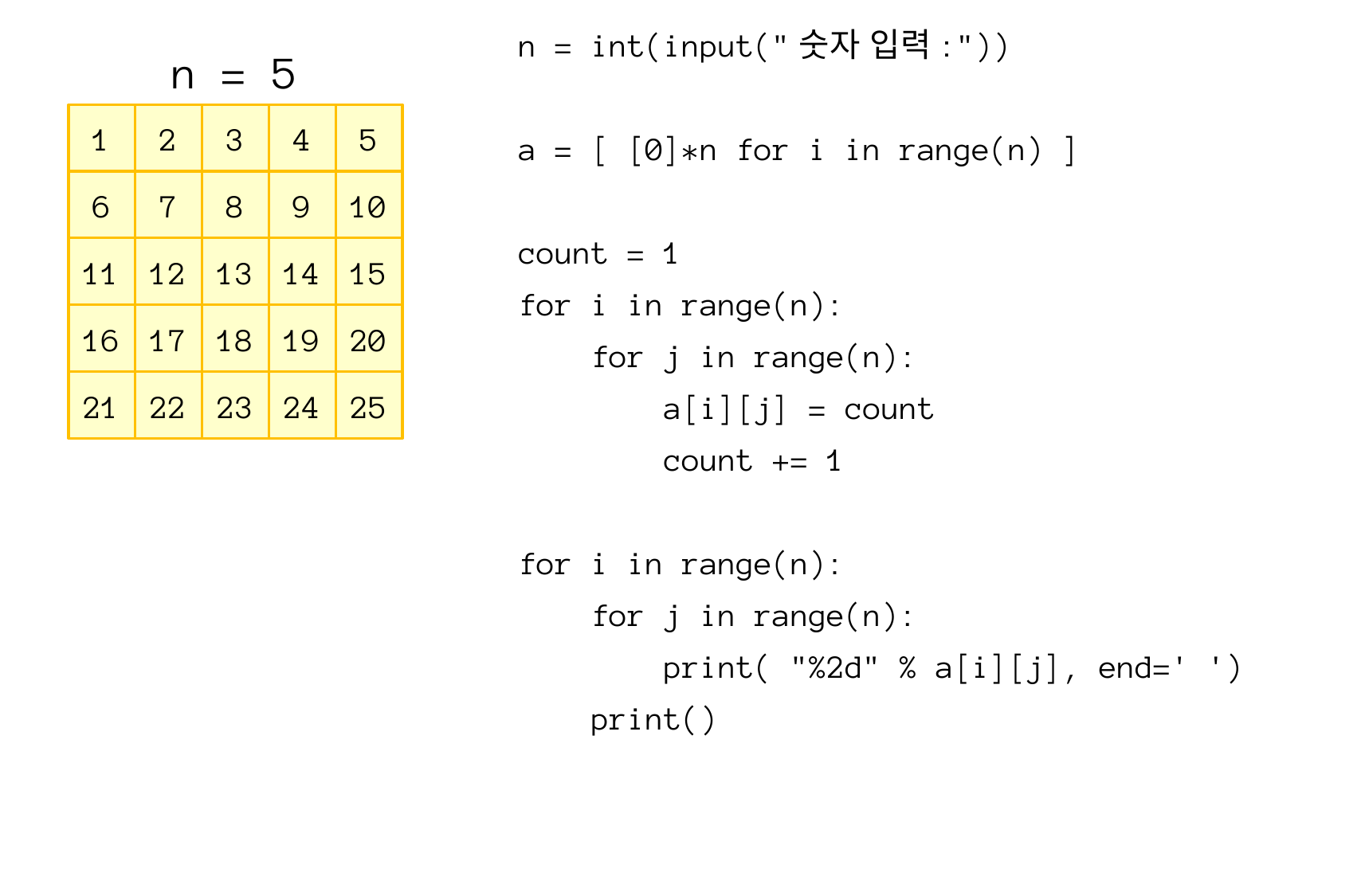

n = int(input("숫자 입력:"))

a = [ [0]*n for i in range(n) ]

count = 1
for i in range(n):
    for j in range(n):
        a[i][j] = count
        count += 1

for i in range(n):
    for j in range(n):
        print( "%2d" % a[i][j], end=' ')
    print()
n = 5
1
2
3
4
5
6
7
8
9
10
11
12
13
14
15
16
17
18
19
20
21
22
23
24
25